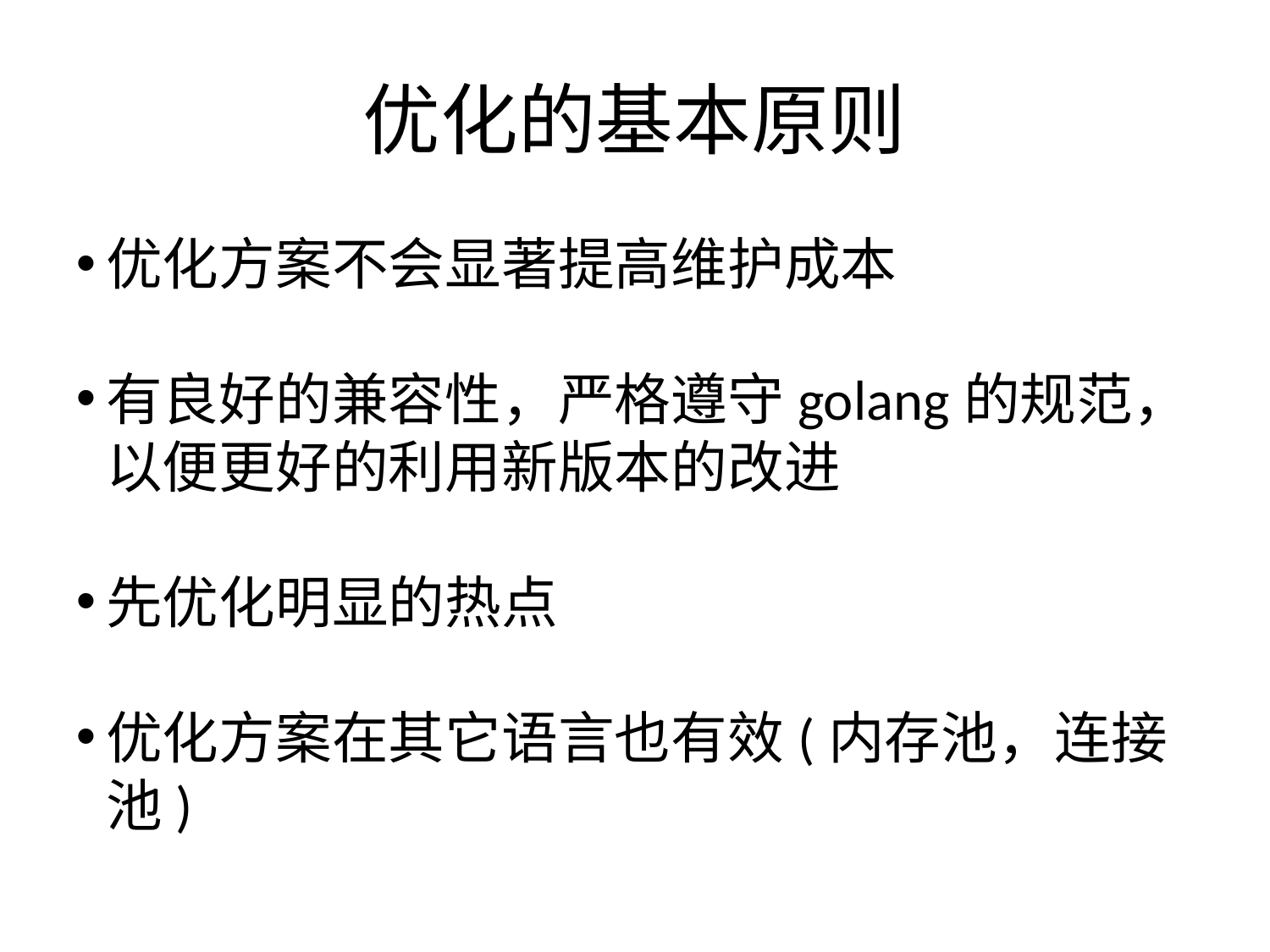

优化的基本原则
优化方案不会显著提高维护成本

有良好的兼容性，严格遵守golang的规范，以便更好的利用新版本的改进

先优化明显的热点

优化方案在其它语言也有效(内存池，连接池)